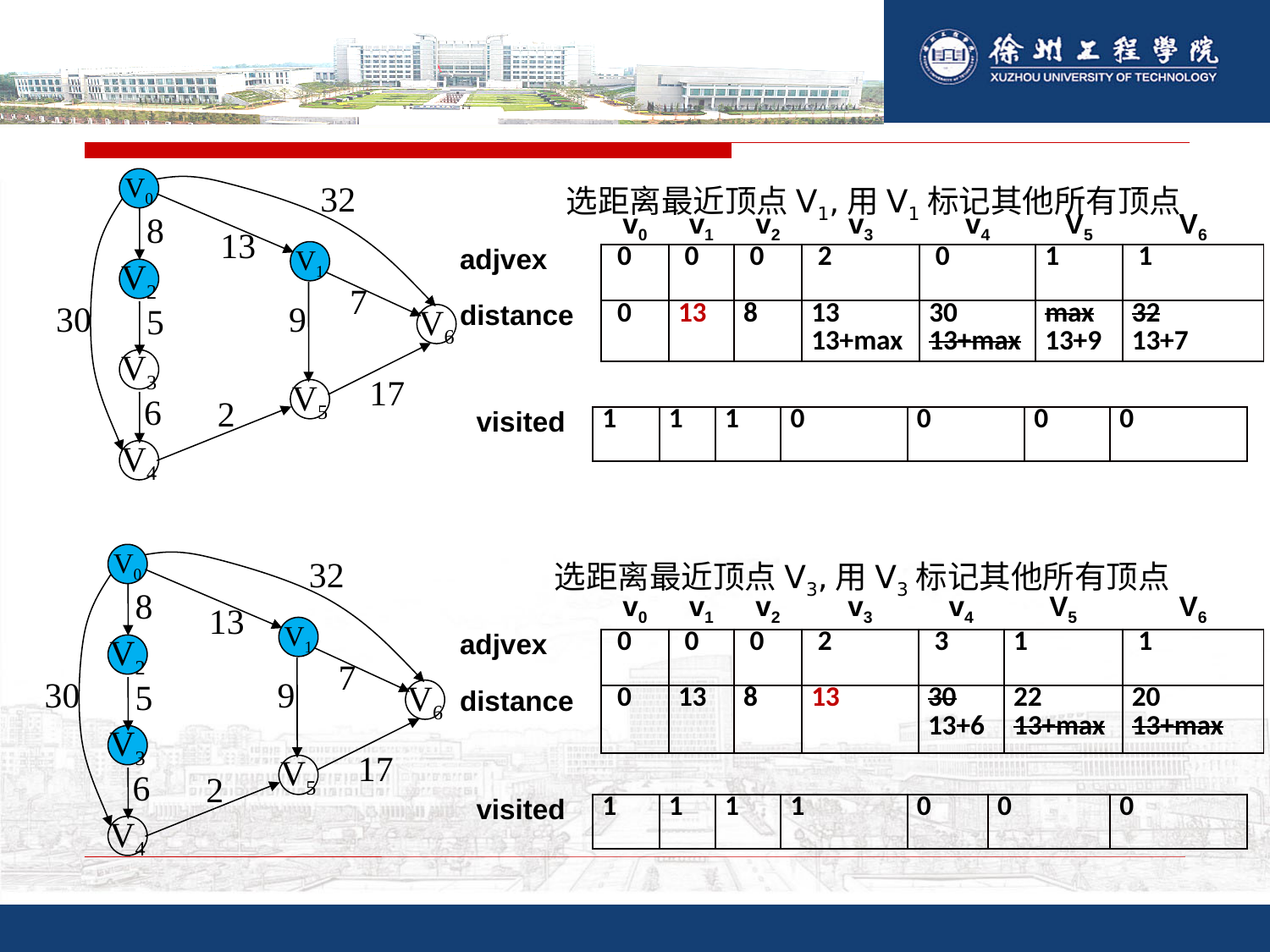

#
V0

V1
V2

V6

V3
V5

V4
32
8
13
7
30
9
5
17
6
2
选距离最近顶点V1,用V1标记其他所有顶点
|  | v0 | v1 | v2 | v3 | v4 | V5 | V6 |
| --- | --- | --- | --- | --- | --- | --- | --- |
| adjvex | 0 | 0 | 0 | 2 | 0 | 1 | 1 |
| distance | 0 | 13 | 8 | 13 13+max | 30 13+max | max 13+9 | 32 13+7 |
| visited | 1 | 1 | 1 | 0 | 0 | 0 | 0 |
| --- | --- | --- | --- | --- | --- | --- | --- |
V0

V1
V2

V6

V3
V5

V4
32
8
13
7
30
9
5
17
6
2
选距离最近顶点V3,用V3标记其他所有顶点
|  | v0 | v1 | v2 | v3 | v4 | V5 | V6 |
| --- | --- | --- | --- | --- | --- | --- | --- |
| adjvex | 0 | 0 | 0 | 2 | 3 | 1 | 1 |
| distance | 0 | 13 | 8 | 13 | 30 13+6 | 22 13+max | 20 13+max |
| visited | 1 | 1 | 1 | 1 | 0 | 0 | 0 |
| --- | --- | --- | --- | --- | --- | --- | --- |